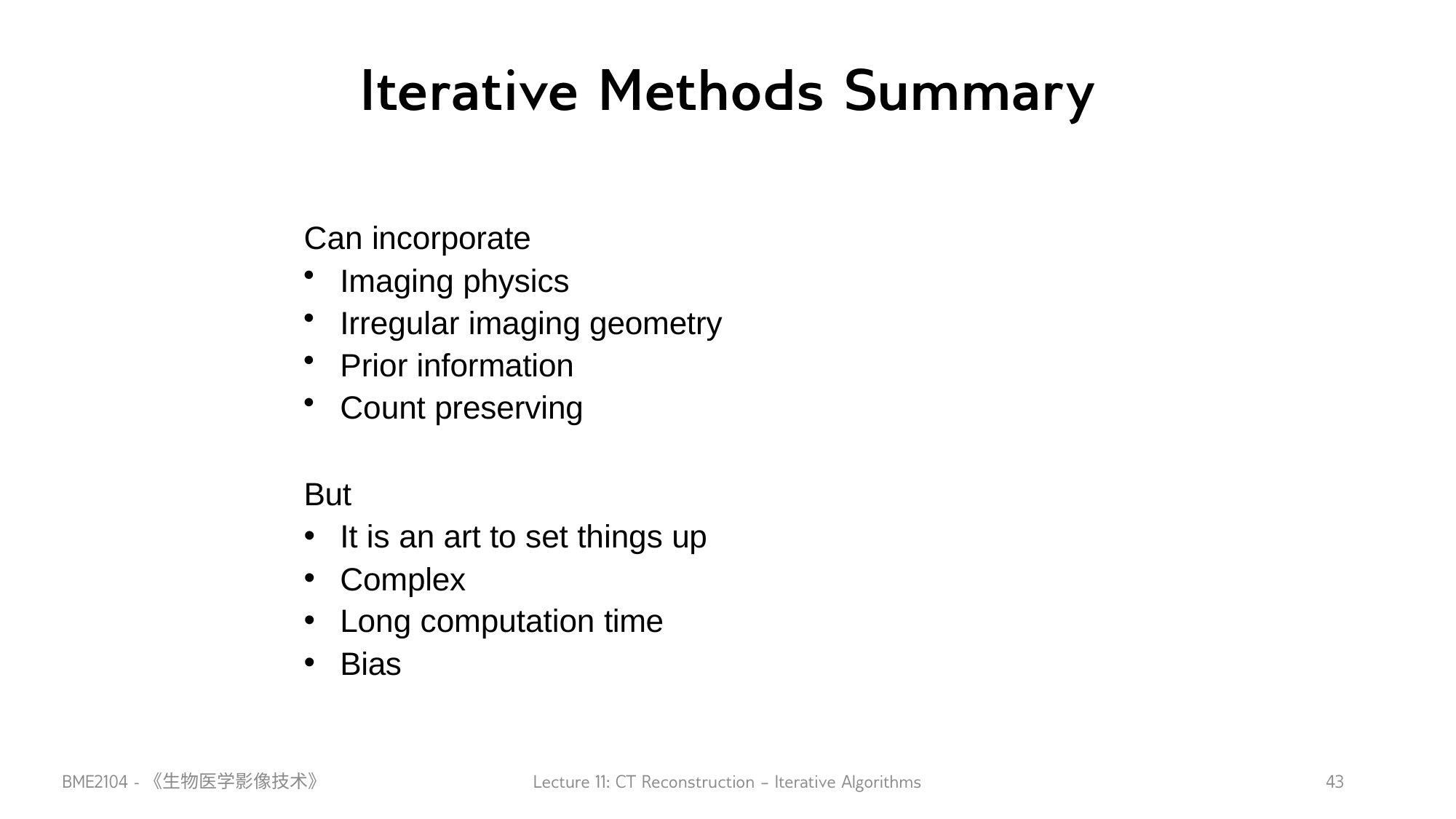

# Iterative Methods Summary
Can incorporate
Imaging physics
Irregular imaging geometry
Prior information
Count preserving

But
It is an art to set things up
Complex
Long computation time
Bias
BME2104 -《生物医学影像技术》
Lecture 11: CT Reconstruction – Iterative Algorithms
43